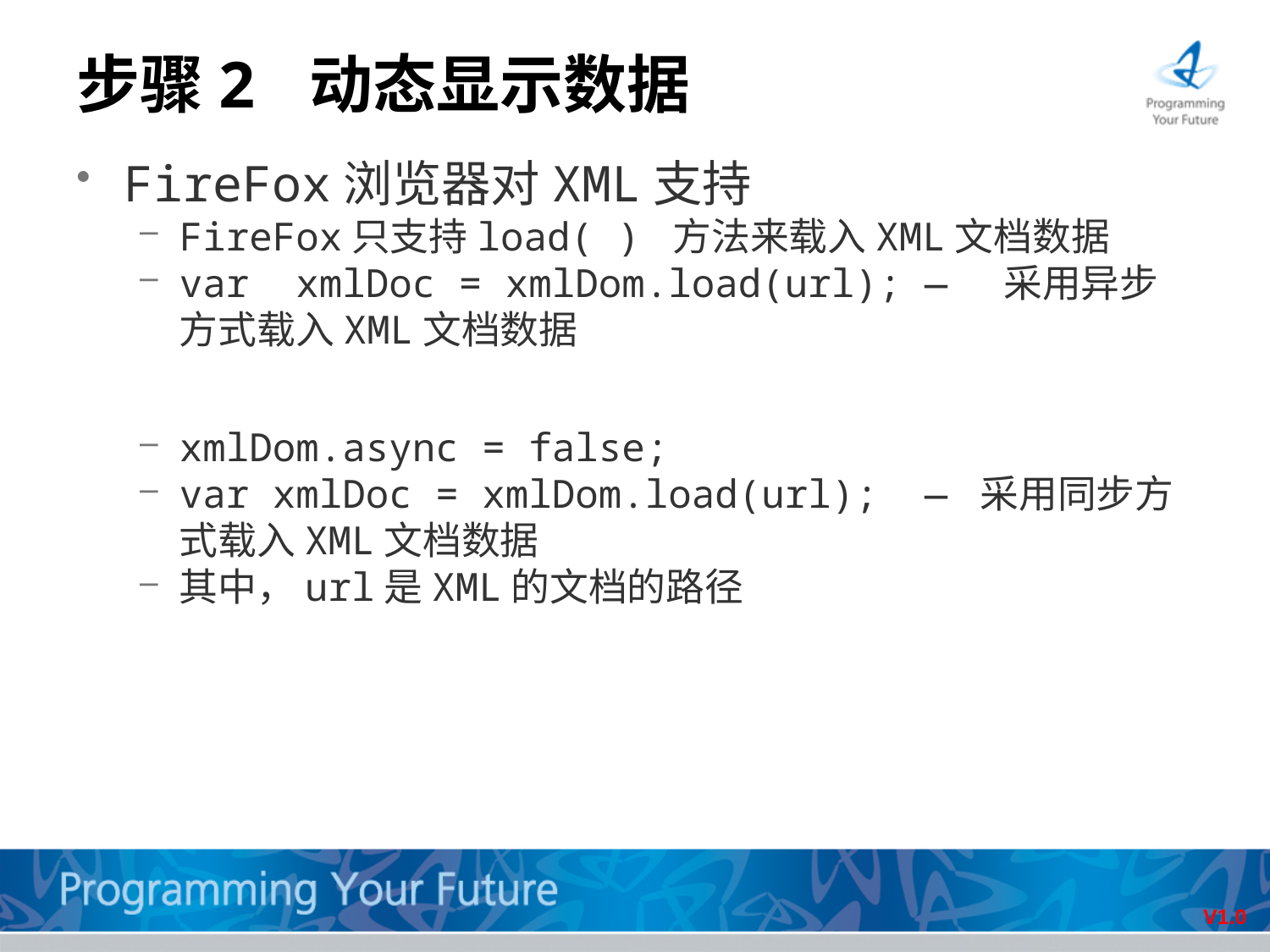

# 步骤2 动态显示数据
FireFox浏览器对XML支持
FireFox只支持load( ) 方法来载入XML文档数据
var  xmlDoc = xmlDom.load(url); —  采用异步方式载入XML文档数据

xmlDom.async = false;
var xmlDoc = xmlDom.load(url);  — 采用同步方式载入XML文档数据
其中，url是XML的文档的路径